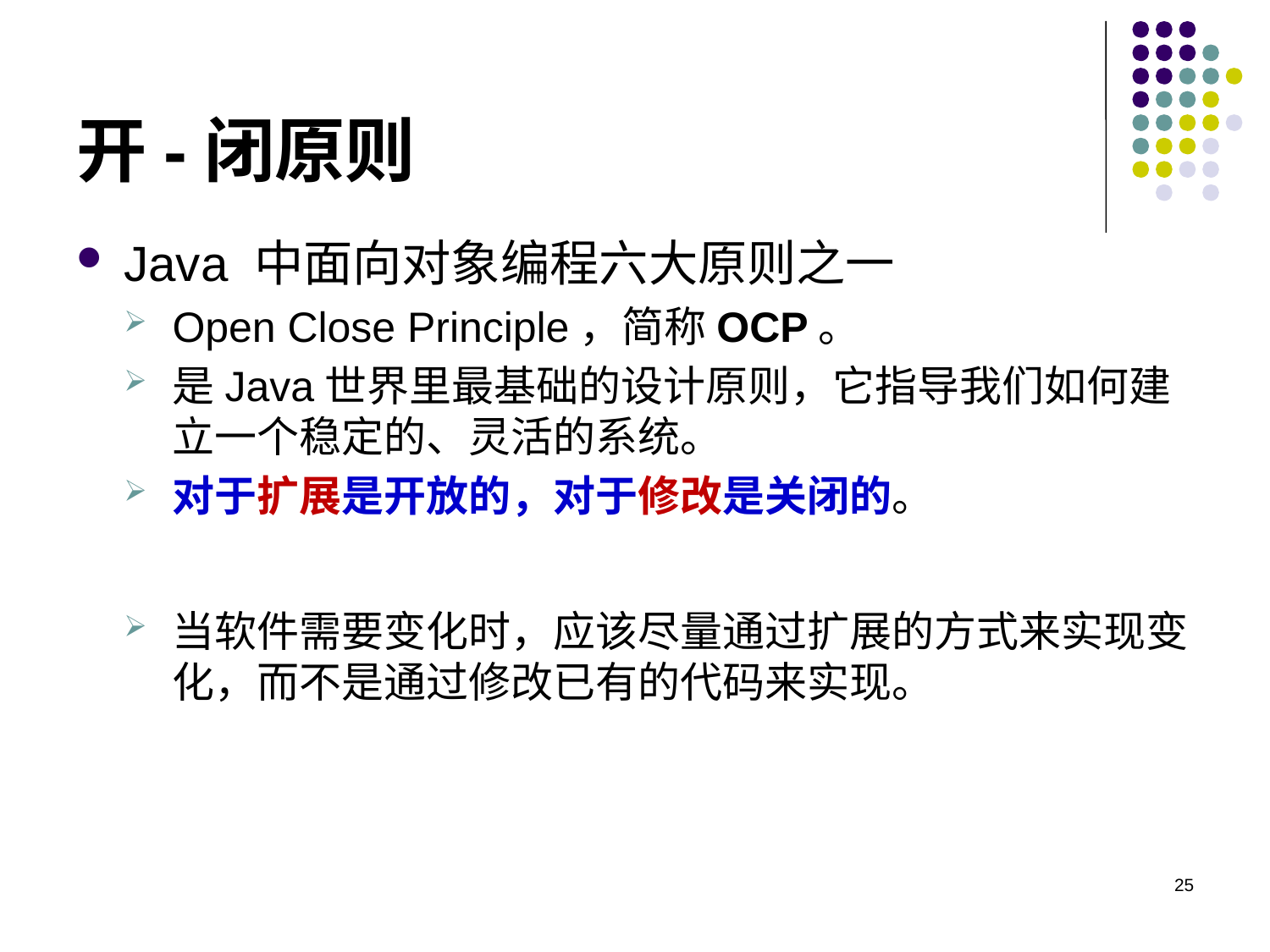

# 开-闭原则
Java 中面向对象编程六大原则之一
Open Close Principle，简称OCP。
是Java世界里最基础的设计原则，它指导我们如何建立一个稳定的、灵活的系统。
对于扩展是开放的，对于修改是关闭的。

当软件需要变化时，应该尽量通过扩展的方式来实现变化，而不是通过修改已有的代码来实现。
25